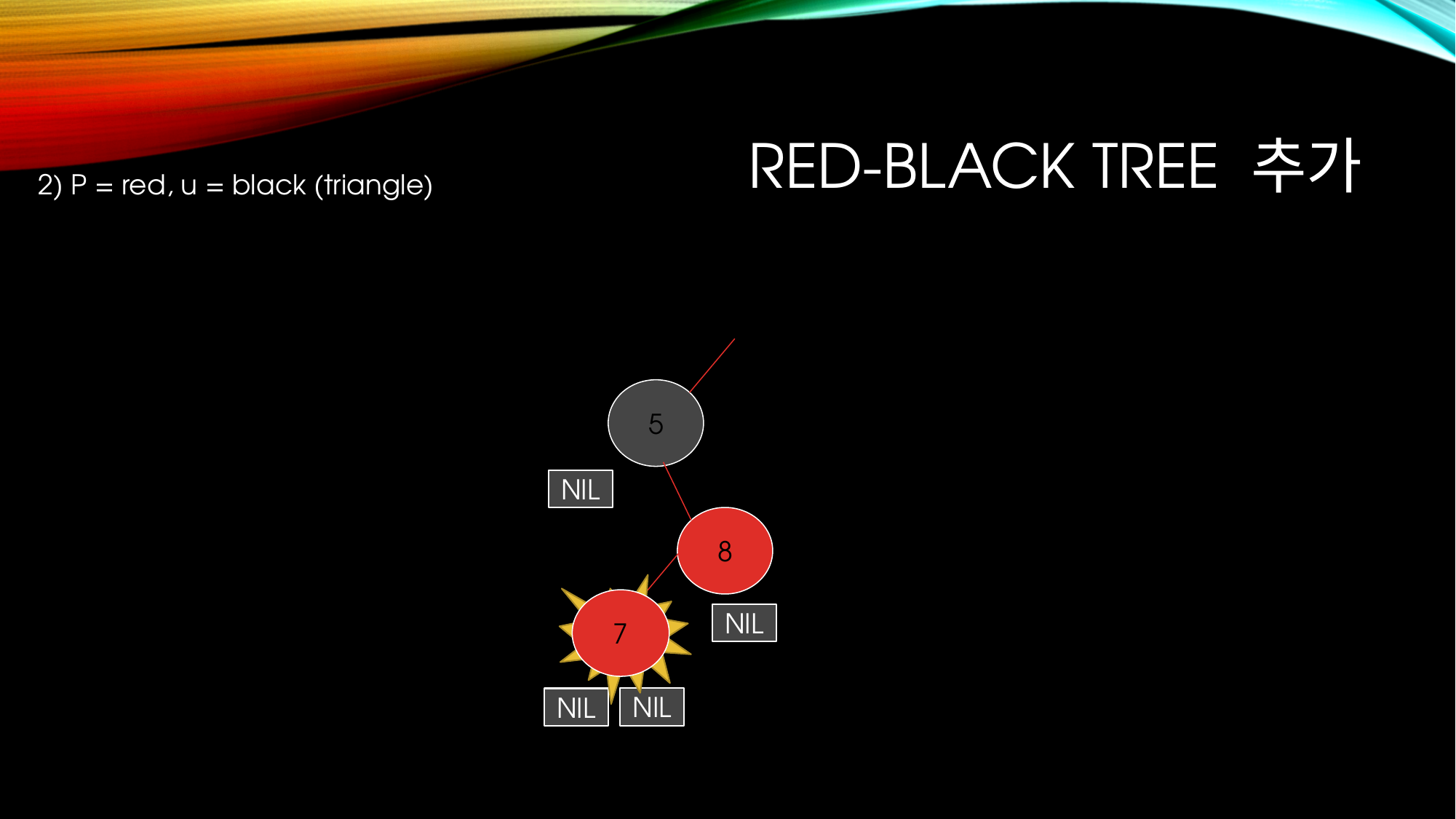

# Red-black tree 추가
2) P = red, u = black (triangle)

5
NIL
8

7
NIL
NIL
NIL